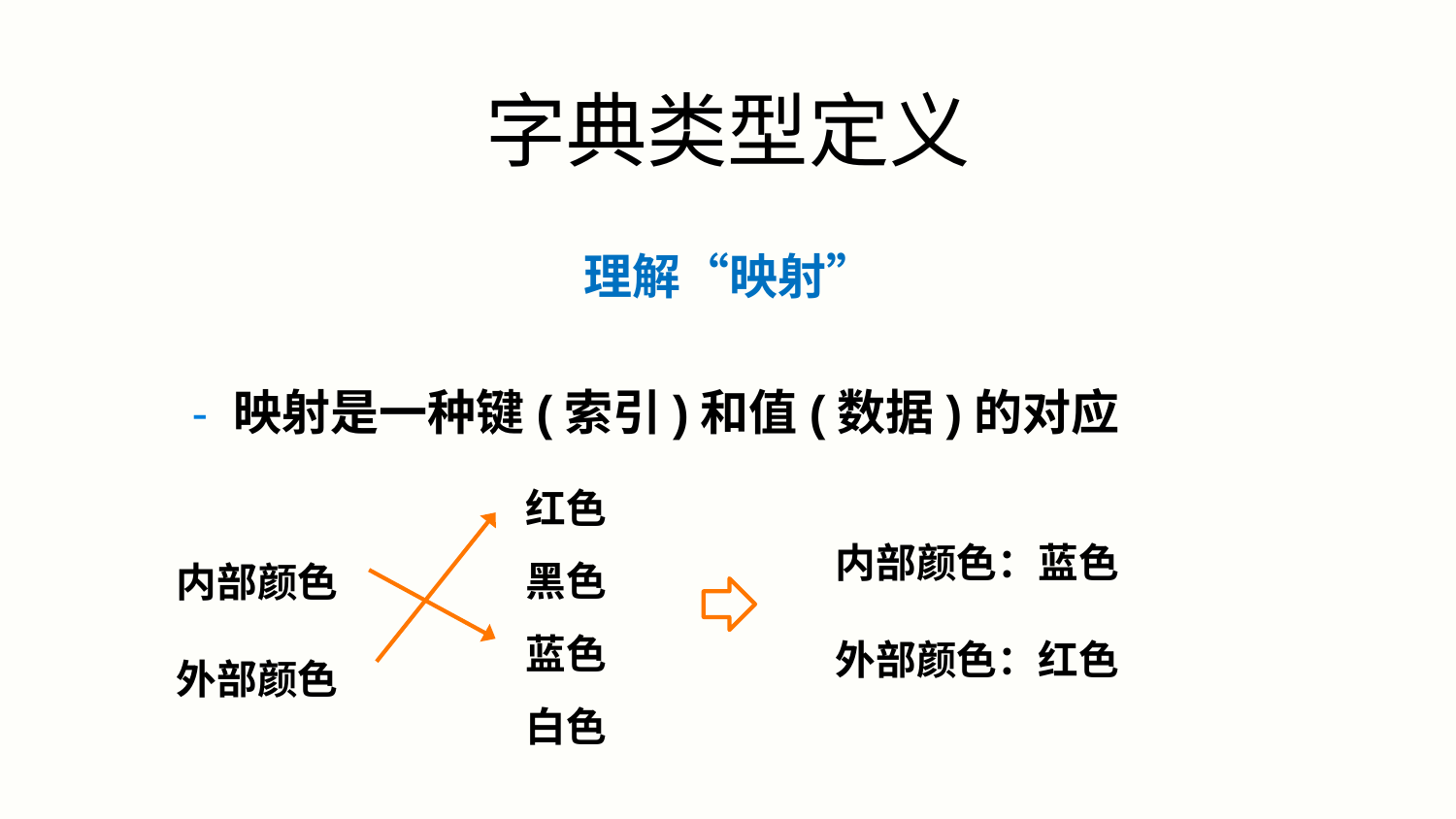

字典类型定义
理解“映射”
- 映射是一种键(索引)和值(数据)的对应
红色
黑色
蓝色
白色
内部颜色：蓝色
外部颜色：红色
内部颜色
外部颜色

4